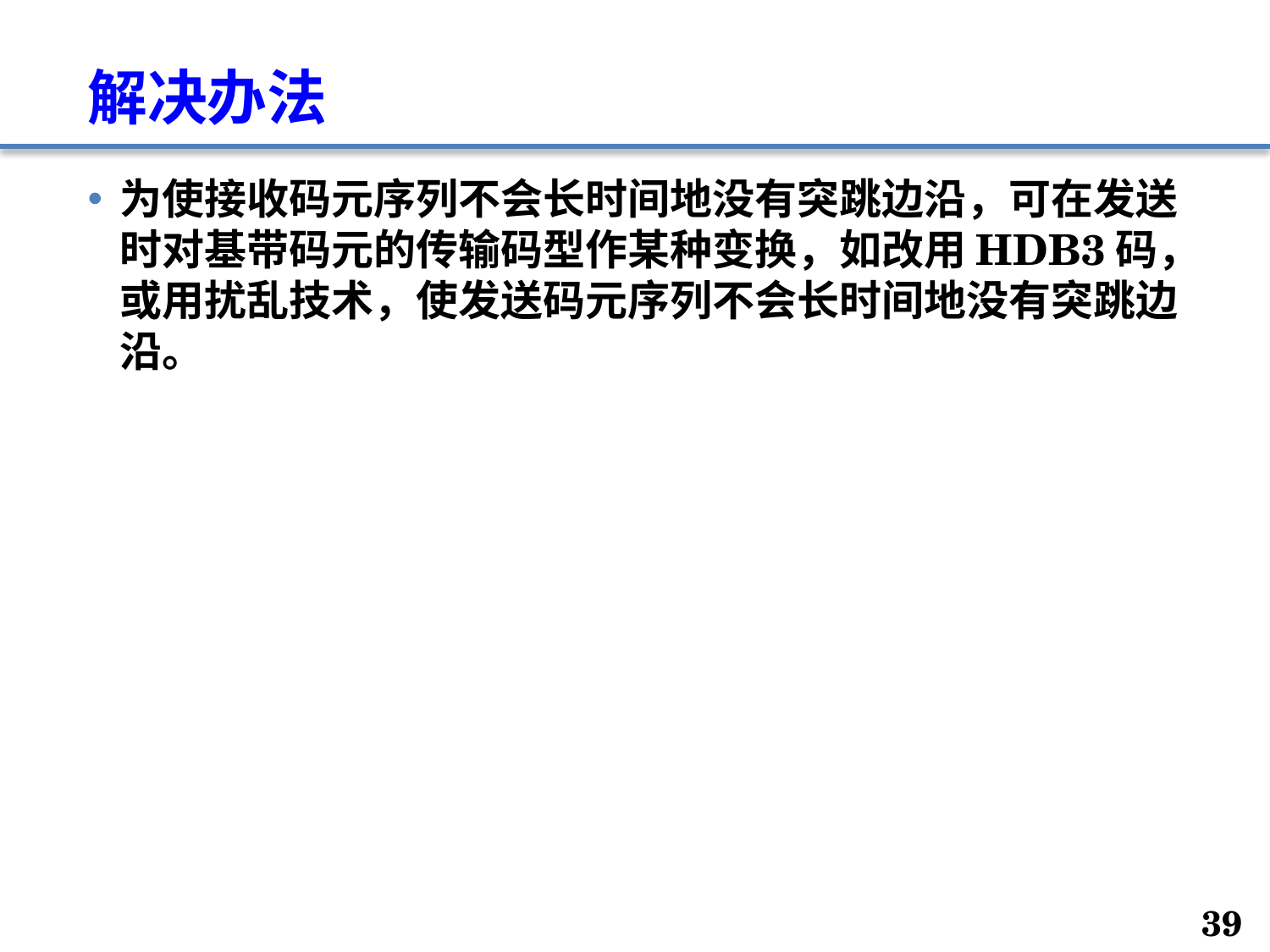

# 解决办法
为使接收码元序列不会长时间地没有突跳边沿，可在发送时对基带码元的传输码型作某种变换，如改用HDB3码，或用扰乱技术，使发送码元序列不会长时间地没有突跳边沿。
39